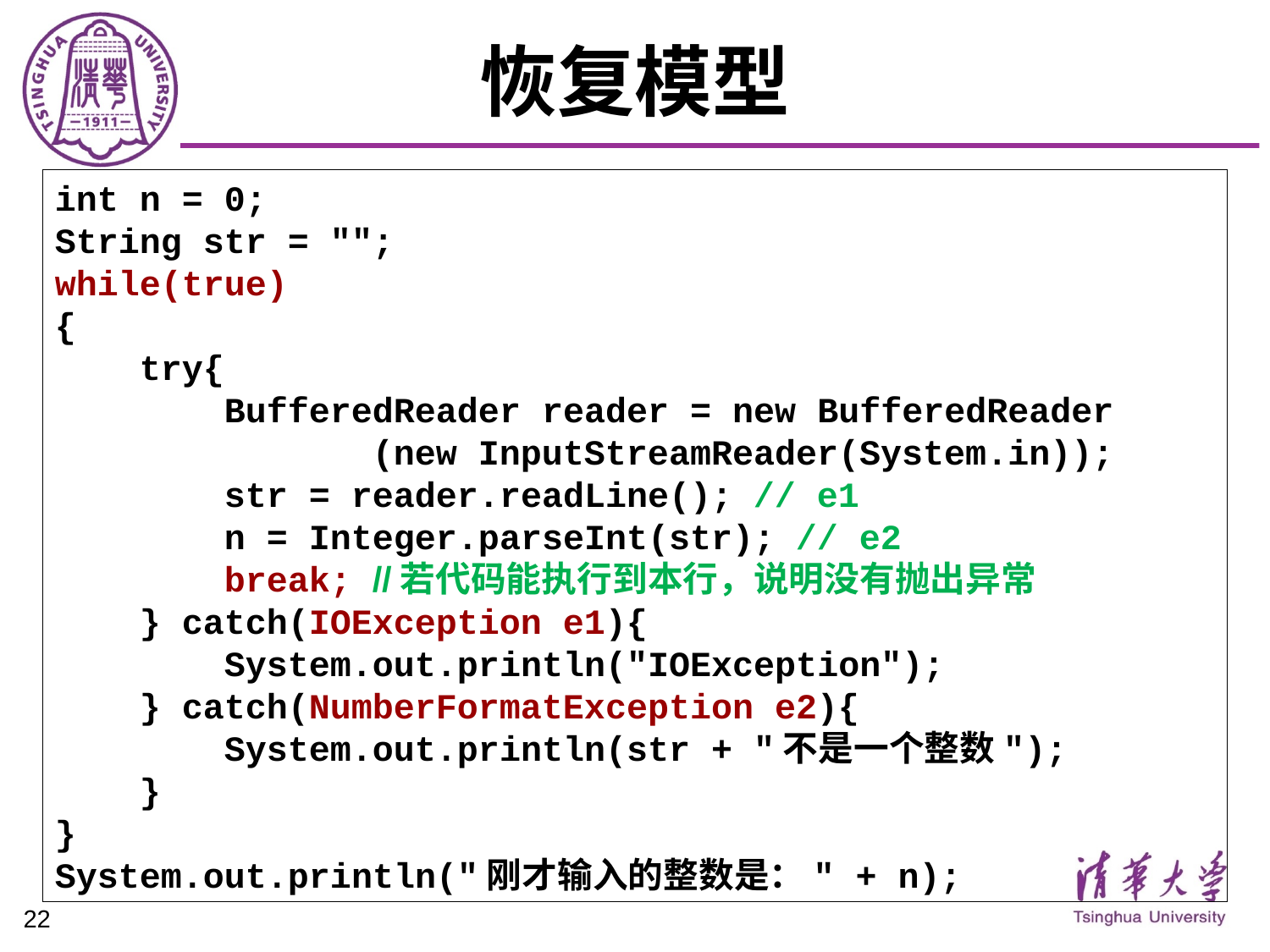

# 恢复模型
int n = 0;
String str = "";
while(true)
{
    try{
        BufferedReader reader = new BufferedReader
               (new InputStreamReader(System.in));
        str = reader.readLine(); // e1
        n = Integer.parseInt(str); // e2
        break; //若代码能执行到本行，说明没有抛出异常
    } catch(IOException e1){
        System.out.println("IOException");
    } catch(NumberFormatException e2){
        System.out.println(str + "不是一个整数");
    }
}
System.out.println("刚才输入的整数是：" + n);
22